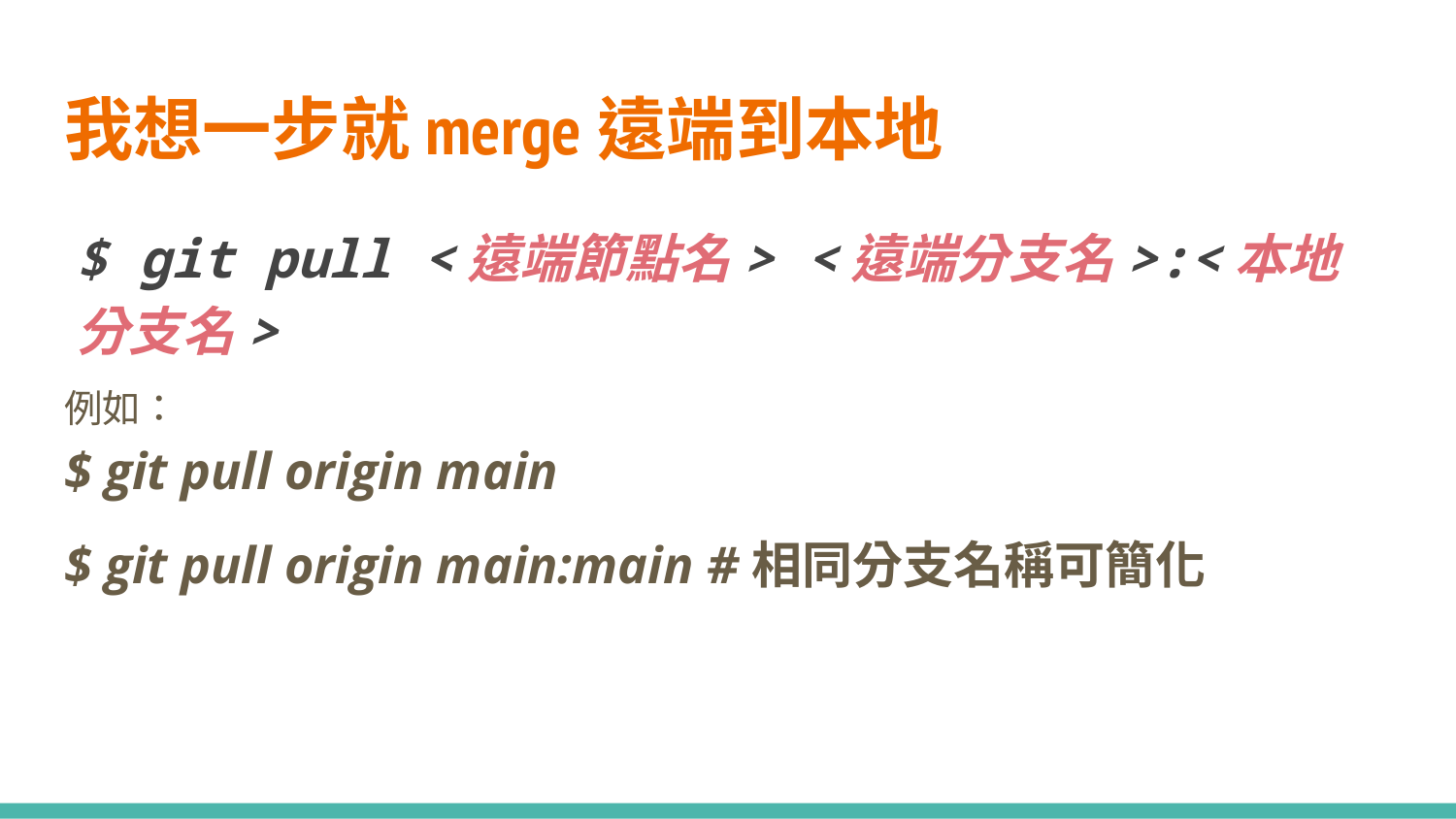

# 我想一步就merge遠端到本地
$ git pull <遠端節點名> <遠端分支名>:<本地分支名>
例如：
$ git pull origin main
$ git pull origin main:main #相同分支名稱可簡化